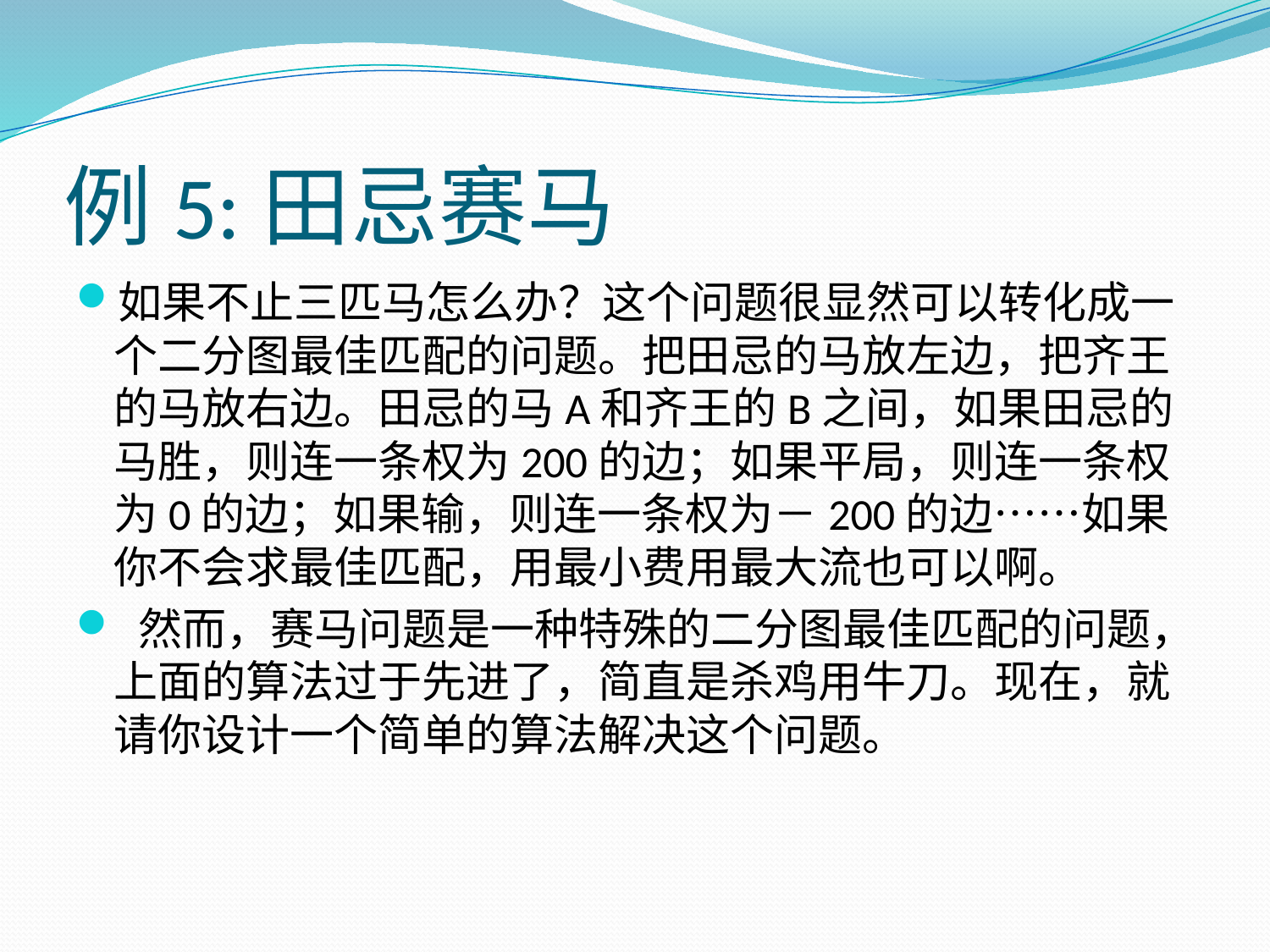

# 例5:田忌赛马
如果不止三匹马怎么办？这个问题很显然可以转化成一个二分图最佳匹配的问题。把田忌的马放左边，把齐王的马放右边。田忌的马A和齐王的B之间，如果田忌的马胜，则连一条权为200的边；如果平局，则连一条权为0的边；如果输，则连一条权为－200的边……如果你不会求最佳匹配，用最小费用最大流也可以啊。
 然而，赛马问题是一种特殊的二分图最佳匹配的问题，上面的算法过于先进了，简直是杀鸡用牛刀。现在，就请你设计一个简单的算法解决这个问题。